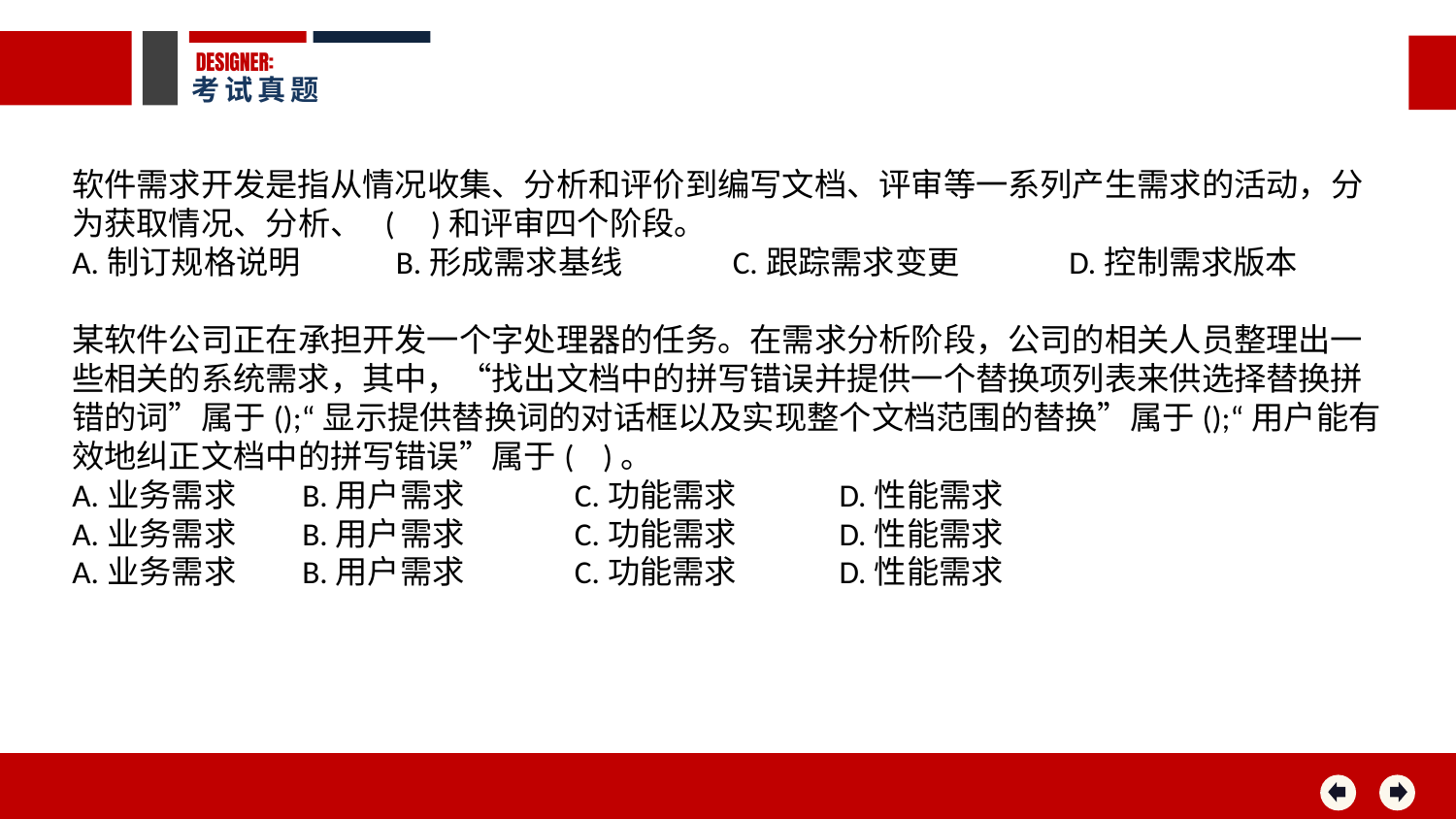

DESIGNER:
考试真题
软件需求开发是指从情况收集、分析和评价到编写文档、评审等一系列产生需求的活动，分为获取情况、分析、  (     )和评审四个阶段。
A.制订规格说明            B.形成需求基线              C.跟踪需求变更              D.控制需求版本

某软件公司正在承担开发一个字处理器的任务。在需求分析阶段，公司的相关人员整理出一些相关的系统需求，其中，“找出文档中的拼写错误并提供一个替换项列表来供选择替换拼错的词”属于();“显示提供替换词的对话框以及实现整个文档范围的替换”属于();“用户能有效地纠正文档中的拼写错误”属于(    )。
A.业务需求        B.用户需求              C.功能需求             D.性能需求
A.业务需求        B.用户需求              C.功能需求             D.性能需求
A.业务需求        B.用户需求              C.功能需求             D.性能需求